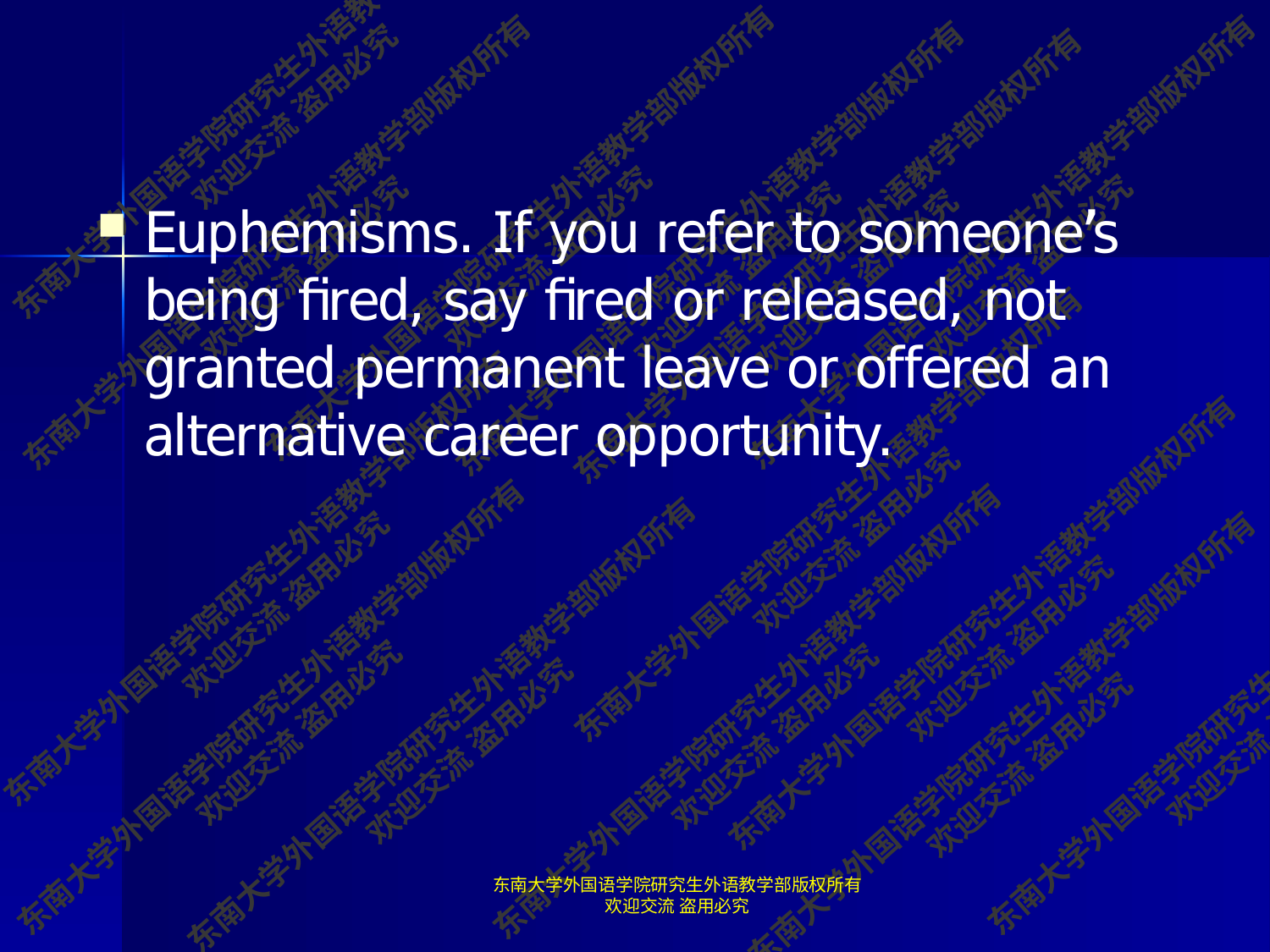

#
Euphemisms. If you refer to someone’s being fired, say fired or released, not granted permanent leave or offered an alternative career opportunity.
东南大学外国语学院研究生外语教学部版权所有 欢迎交流 盗用必究